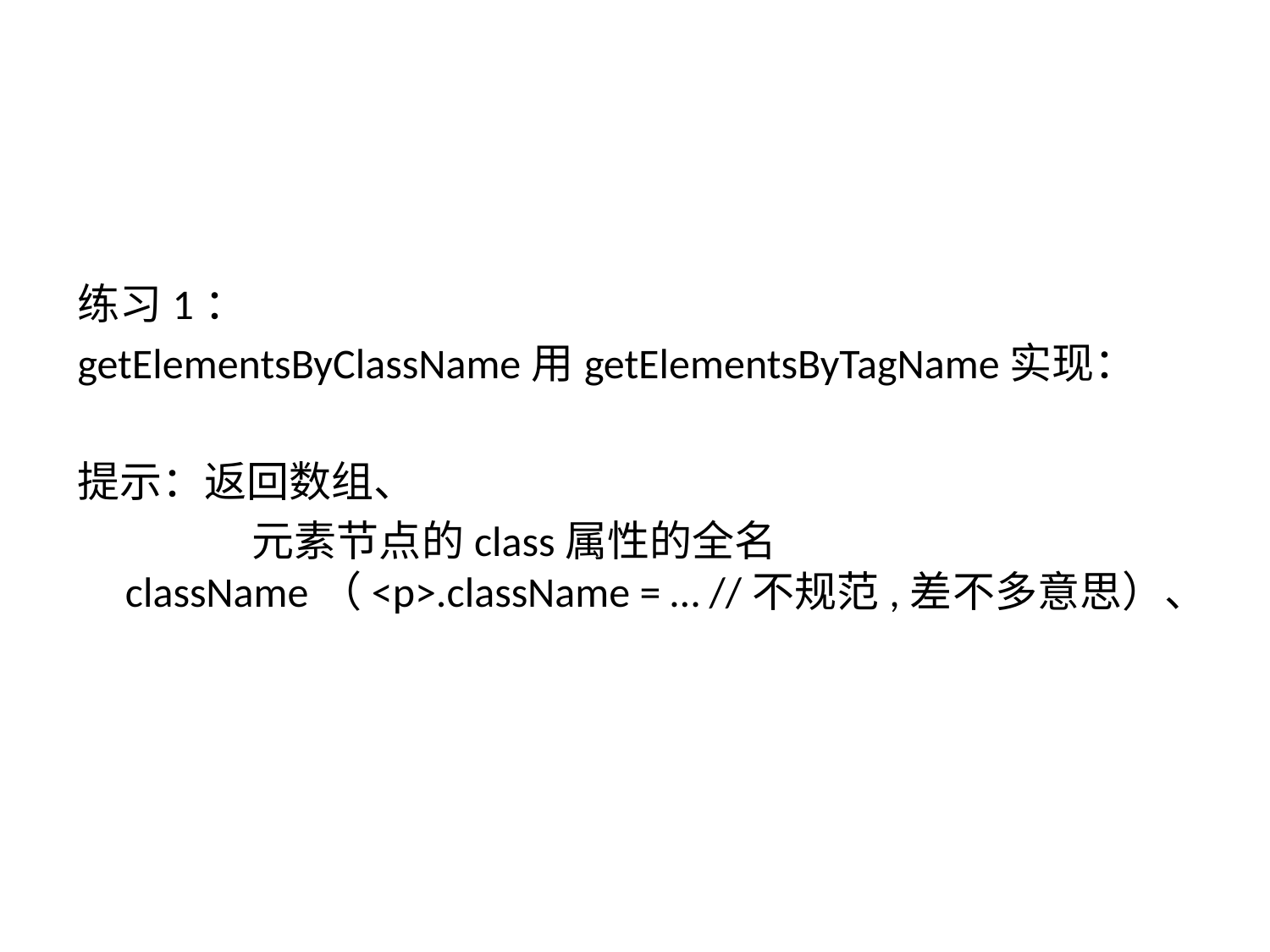

练习1：
getElementsByClassName用getElementsByTagName实现：

提示：返回数组、
		元素节点的class属性的全名className（<p>.className = … //不规范,差不多意思）、